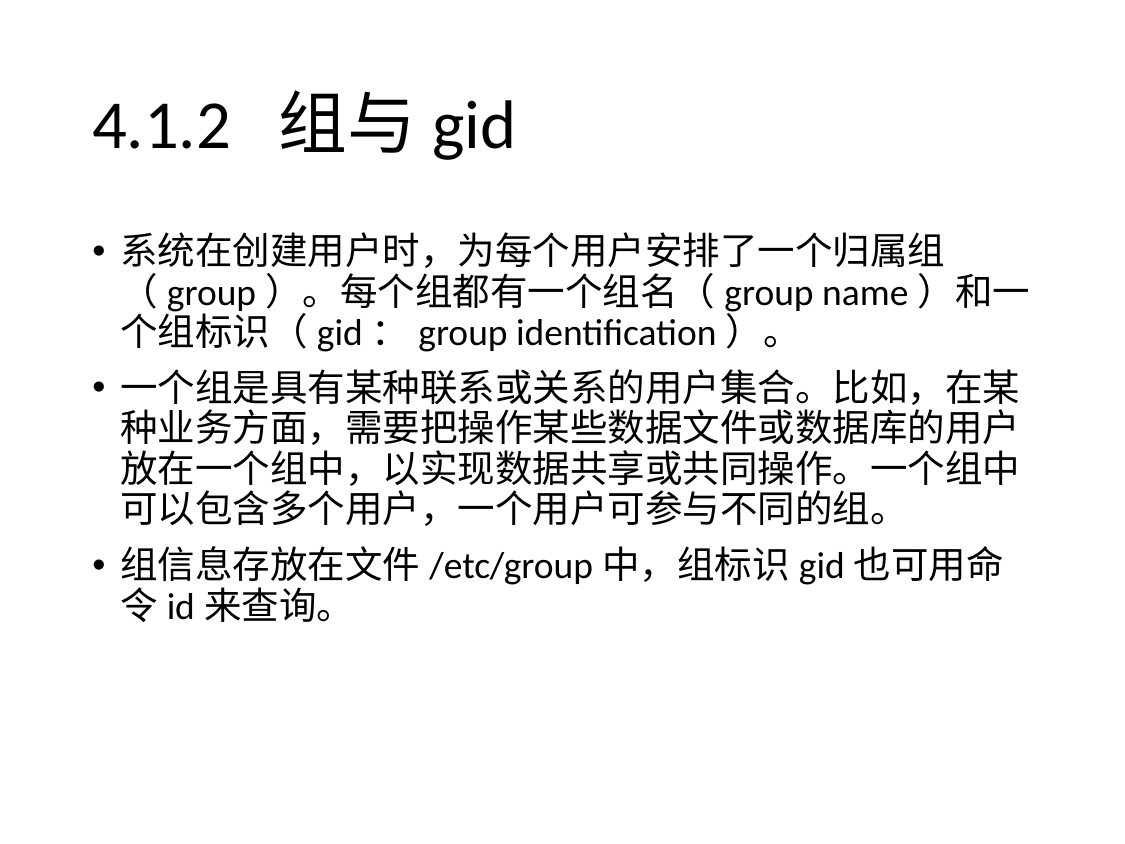

# 4.1.2  组与gid
系统在创建用户时，为每个用户安排了一个归属组（group）。每个组都有一个组名（group name）和一个组标识（gid：group identification）。
一个组是具有某种联系或关系的用户集合。比如，在某种业务方面，需要把操作某些数据文件或数据库的用户放在一个组中，以实现数据共享或共同操作。一个组中可以包含多个用户，一个用户可参与不同的组。
组信息存放在文件/etc/group中，组标识gid也可用命令id来查询。